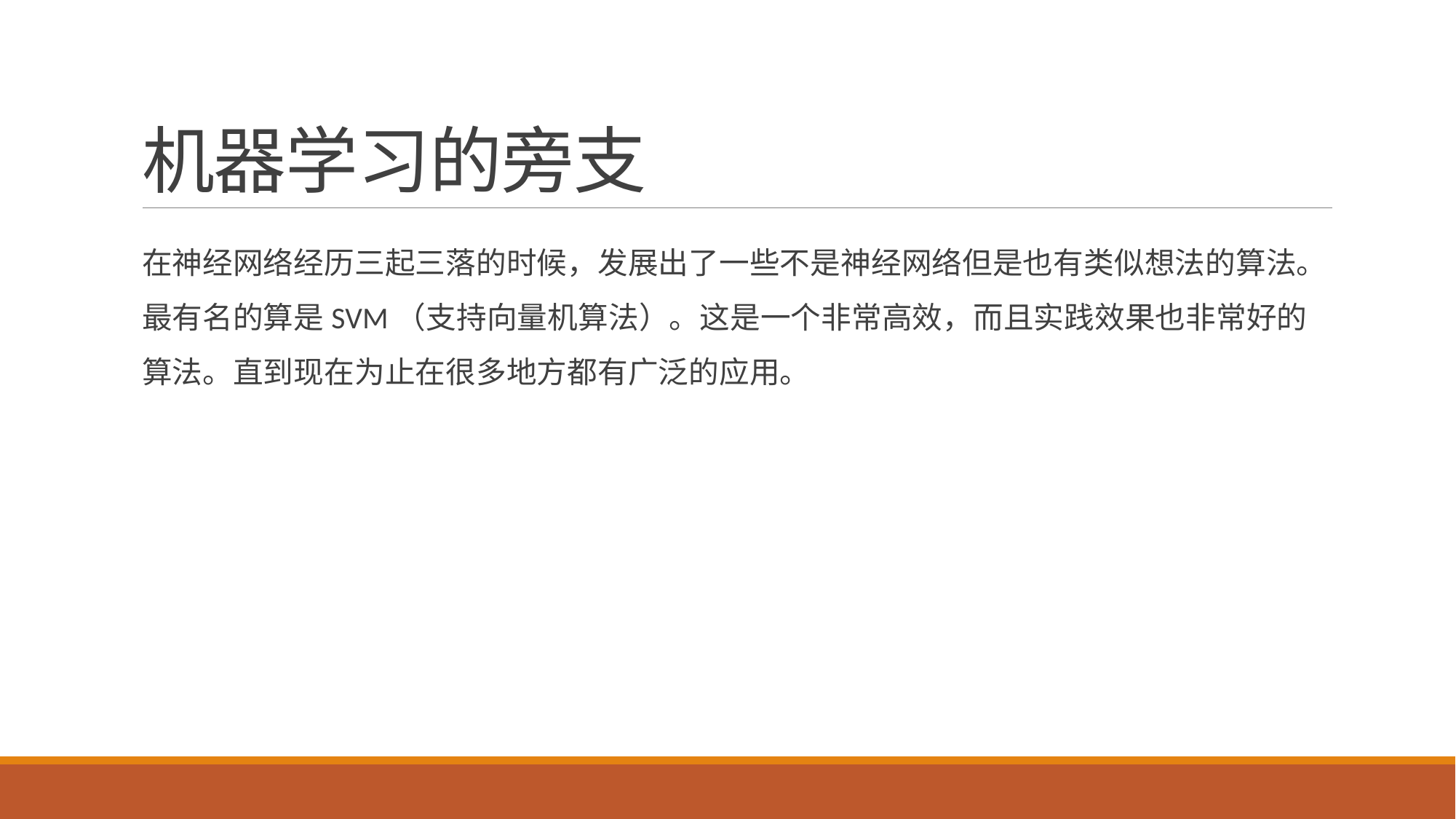

# 机器学习的旁支
在神经网络经历三起三落的时候，发展出了一些不是神经网络但是也有类似想法的算法。最有名的算是SVM（支持向量机算法）。这是一个非常高效，而且实践效果也非常好的算法。直到现在为止在很多地方都有广泛的应用。